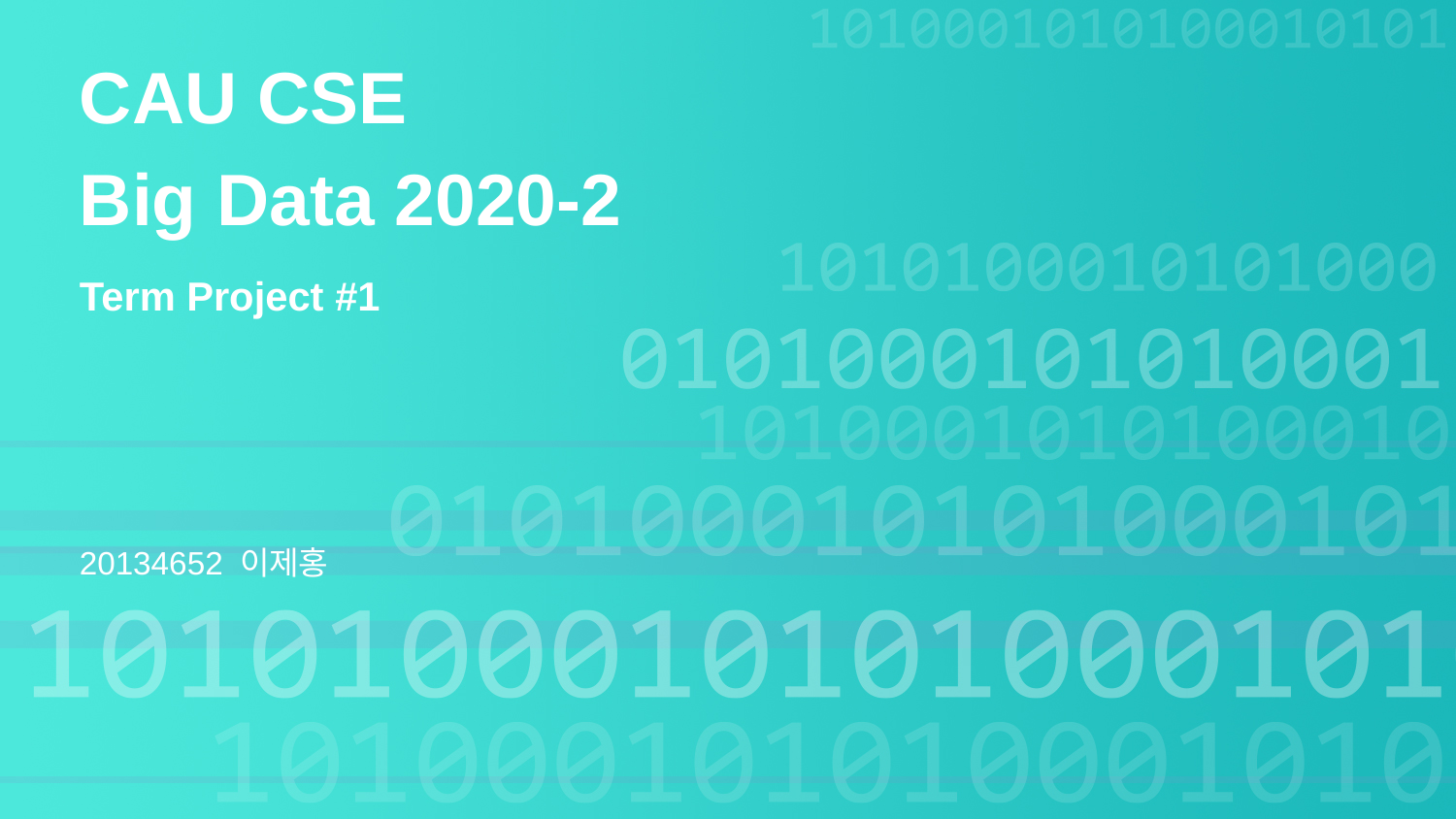

CAU CSE
Big Data 2020-2
Term Project #1
20134652 이제홍